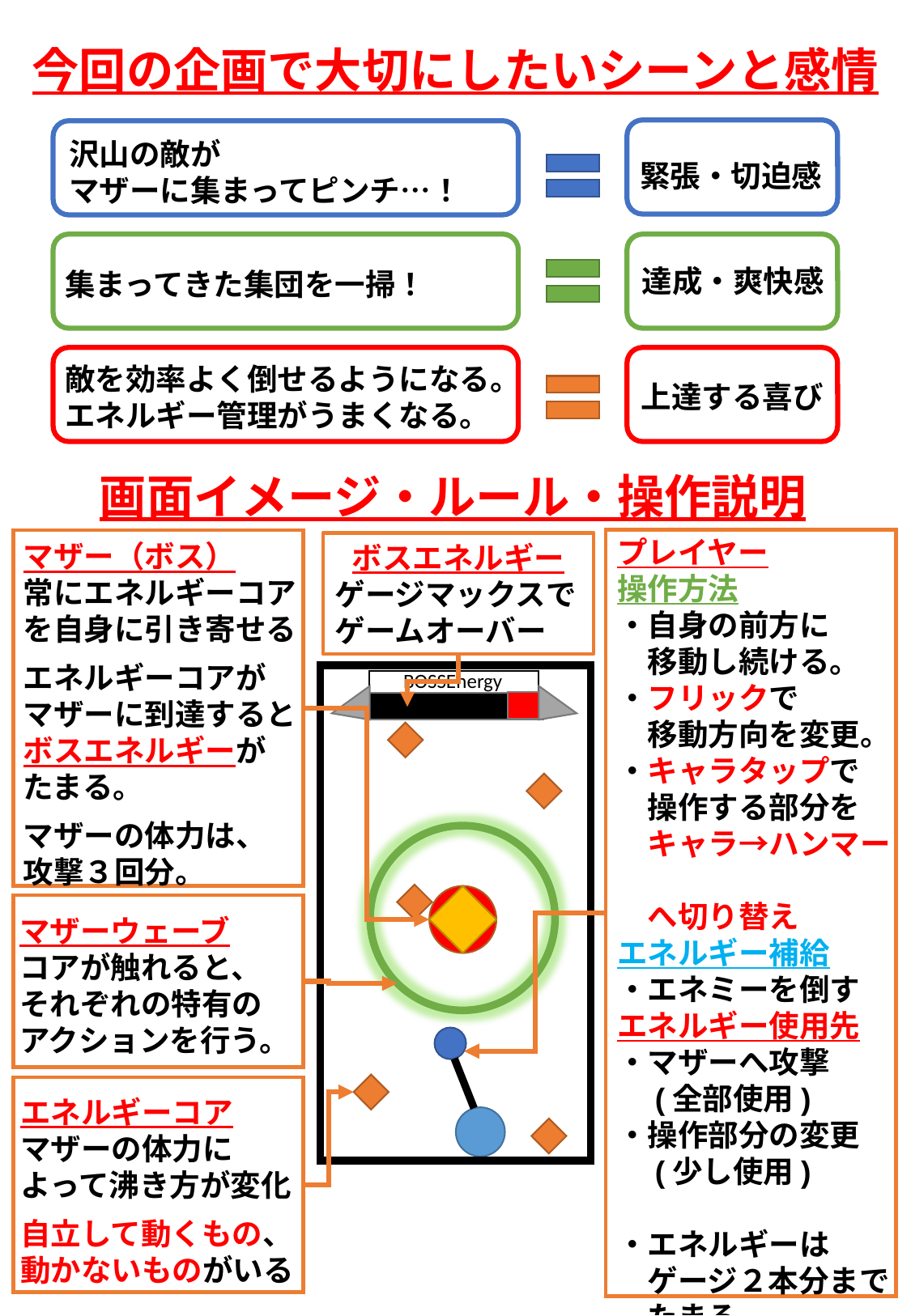

今回の企画で大切にしたいシーンと感情

沢山の敵が
マザーに集まってピンチ…！

緊張・切迫感

達成・爽快感
集まってきた集団を一掃！

敵を効率よく倒せるようになる。
エネルギー管理がうまくなる。

上達する喜び
画面イメージ・ルール・操作説明
プレイヤー
操作方法
・自身の前方に
　移動し続ける。
・フリックで
　移動方向を変更。
・キャラタップで
　操作する部分を
　キャラ→ハンマー
　へ切り替え
エネルギー補給
・エネミーを倒す
エネルギー使用先
・マザーへ攻撃
　(全部使用)
・操作部分の変更
　(少し使用)

・エネルギーは
　ゲージ２本分まで
　たまる。

マザー（ボス）
常にエネルギーコアを自身に引き寄せる

エネルギーコアが
マザーに到達すると
ボスエネルギーが
たまる。

マザーの体力は、
攻撃３回分。
ボスエネルギー
ゲージマックスで
ゲームオーバー
BOSSEnergy

マザーウェーブ
コアが触れると、
それぞれの特有の
アクションを行う。

エネルギーコア
マザーの体力に
よって沸き方が変化

自立して動くもの、
動かないものがいる